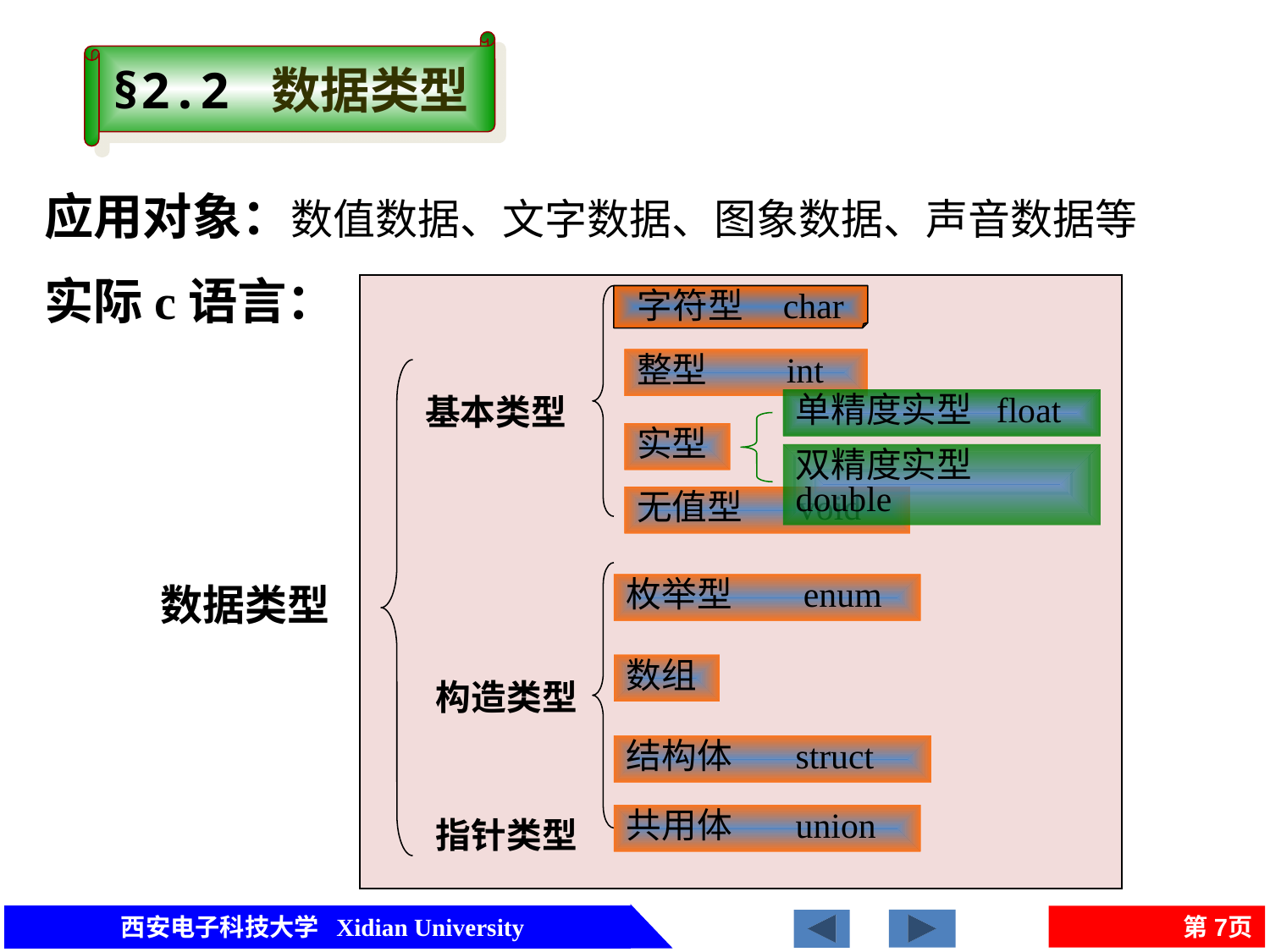

§2.2 数据类型
应用对象：数值数据、文字数据、图象数据、声音数据等
实际c语言：

字符型    char
整型         int

单精度实型  float
基本类型

实型
双精度实型  double
无值型      void

枚举型        enum
数据类型
数组
构造类型
结构体       struct
共用体       union
指针类型